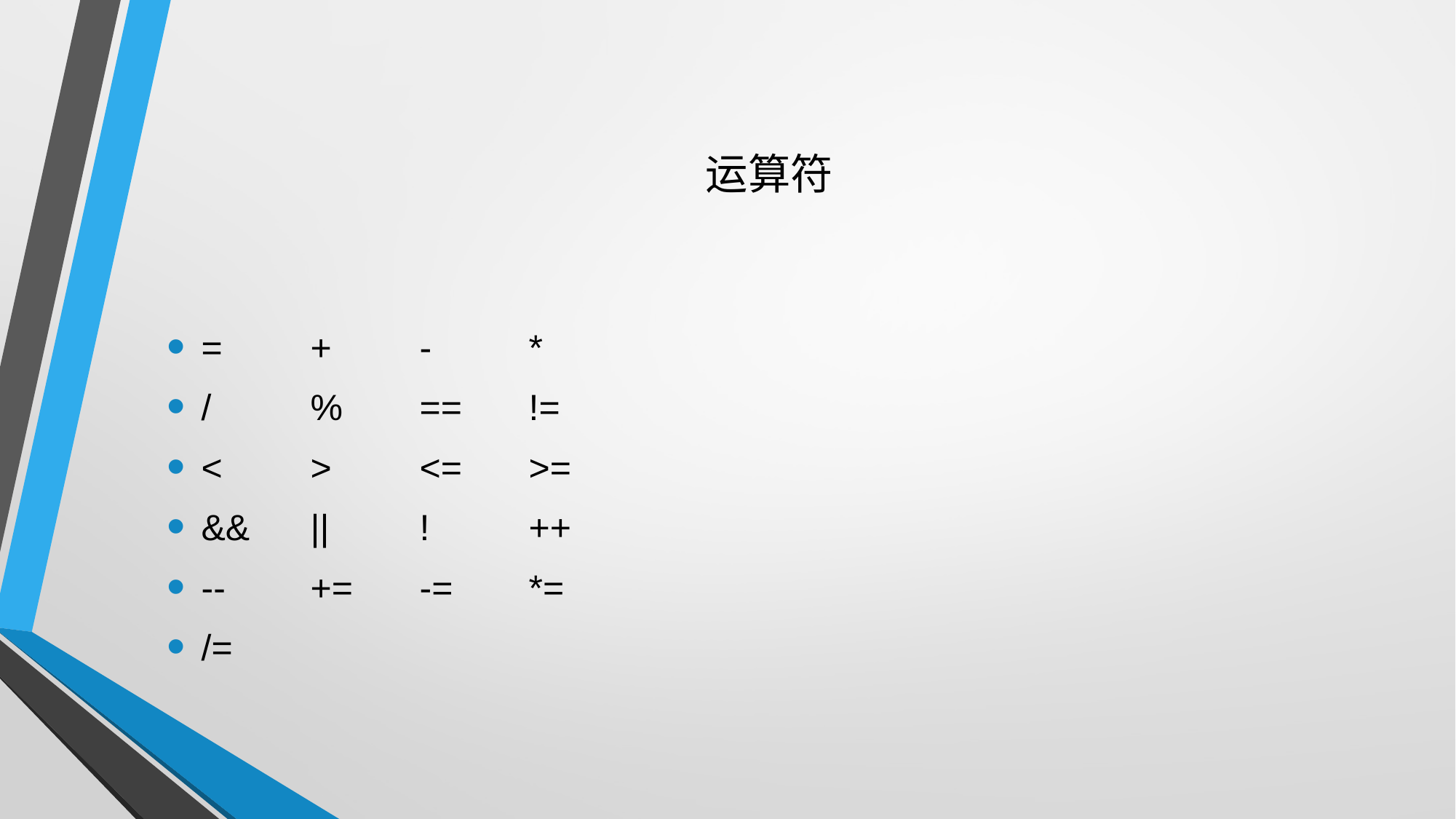

# 运算符
= 	+ 	- 	*
/ 	% 	==	!=
<	>	<=	>=
&&	||	!	++
--	+=	-=	*=
/=